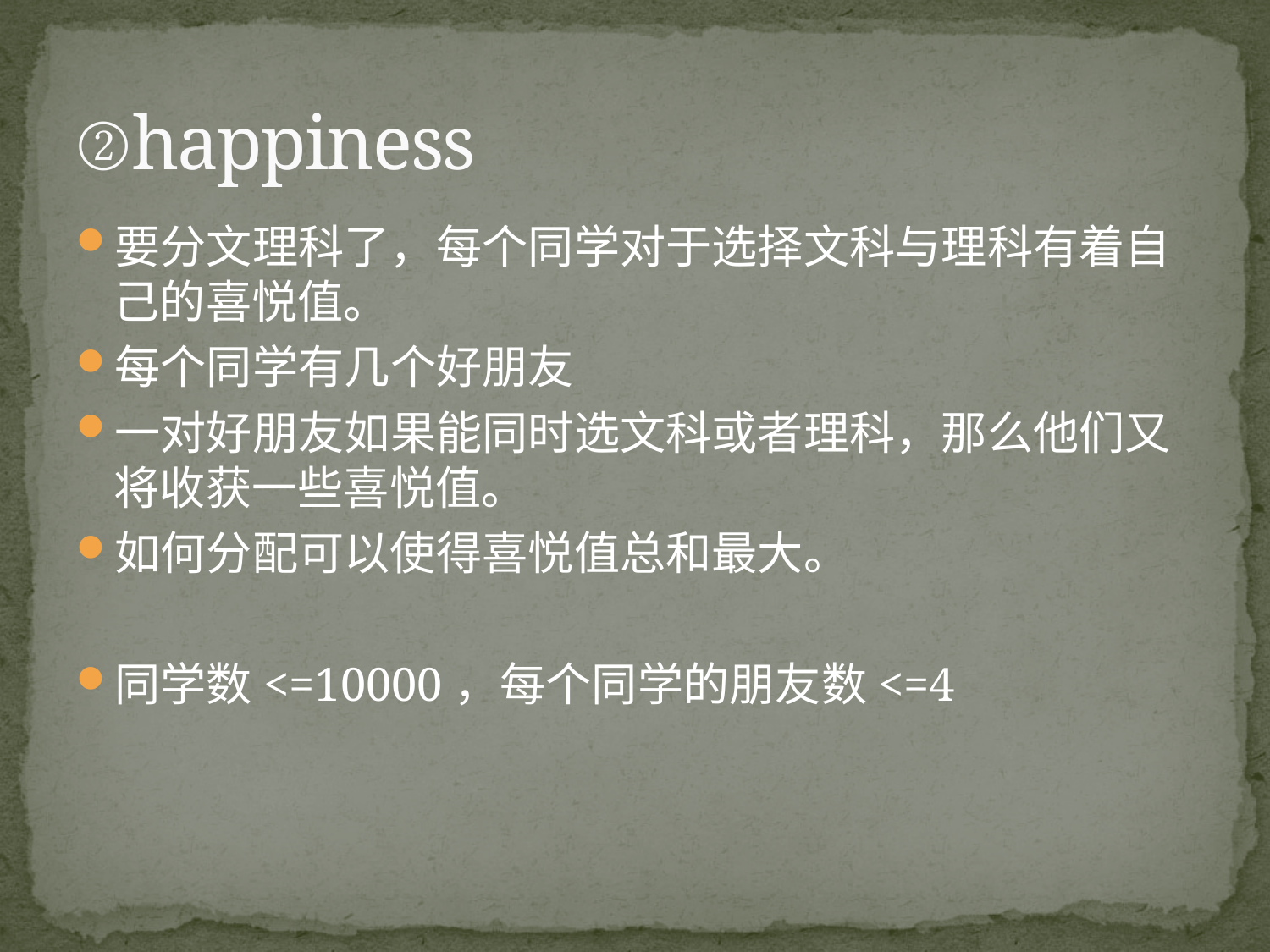

# ②happiness
要分文理科了，每个同学对于选择文科与理科有着自己的喜悦值。
每个同学有几个好朋友
一对好朋友如果能同时选文科或者理科，那么他们又将收获一些喜悦值。
如何分配可以使得喜悦值总和最大。

同学数<=10000，每个同学的朋友数<=4